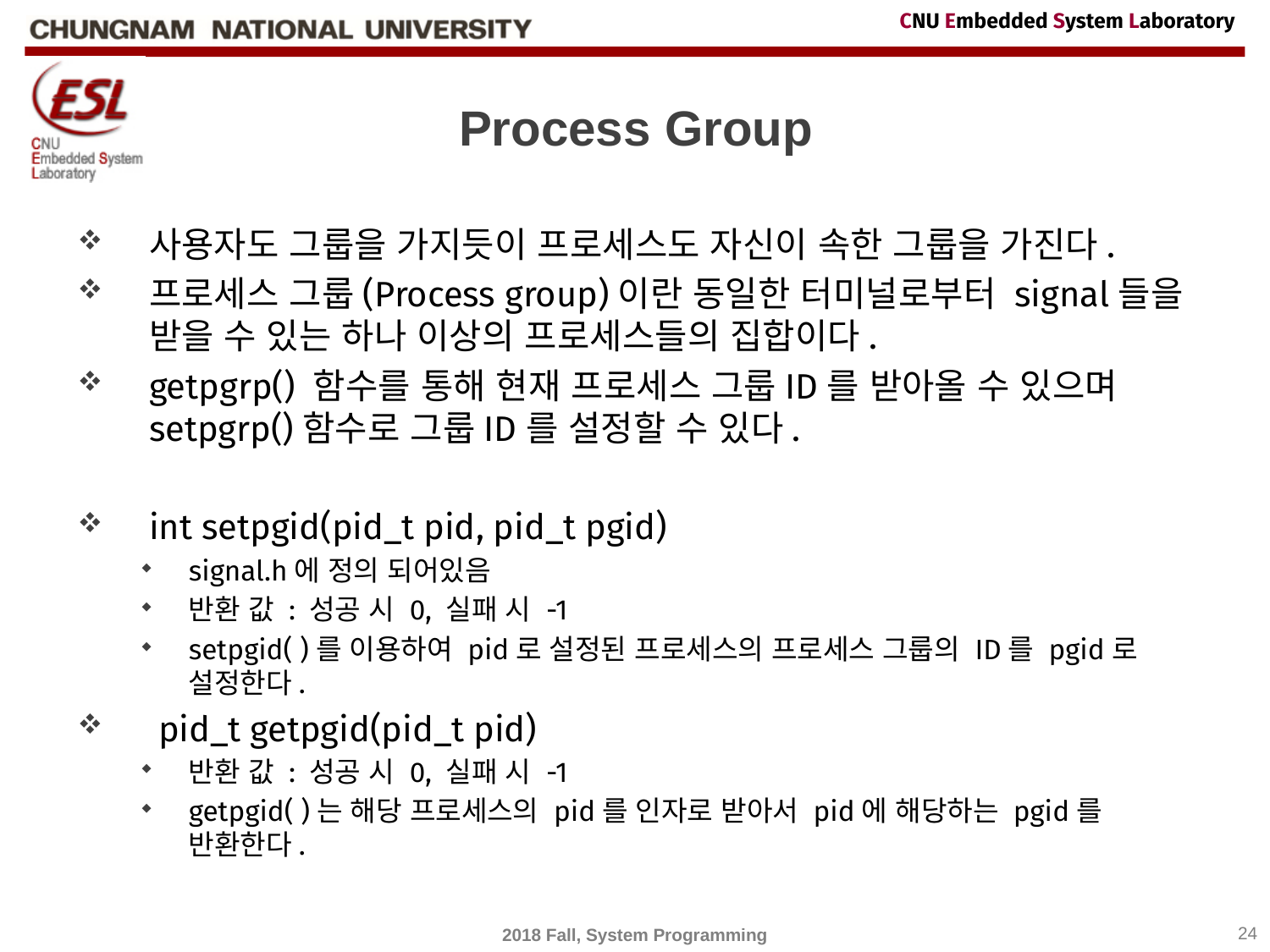

# Process Group
사용자도 그룹을 가지듯이 프로세스도 자신이 속한 그룹을 가진다.
프로세스 그룹(Process group)이란 동일한 터미널로부터 signal들을 받을 수 있는 하나 이상의 프로세스들의 집합이다.
getpgrp() 함수를 통해 현재 프로세스 그룹ID를 받아올 수 있으며 setpgrp()함수로 그룹ID를 설정할 수 있다.

int setpgid(pid_t pid, pid_t pgid)
signal.h에 정의 되어있음
반환 값 : 성공 시 0, 실패 시 -1
setpgid( )를 이용하여 pid로 설정된 프로세스의 프로세스 그룹의 ID를 pgid로 설정한다.
 pid_t getpgid(pid_t pid)
반환 값 : 성공 시 0, 실패 시 -1
getpgid( )는 해당 프로세스의 pid를 인자로 받아서 pid에 해당하는 pgid를 반환한다.
2018 Fall, System Programming
24